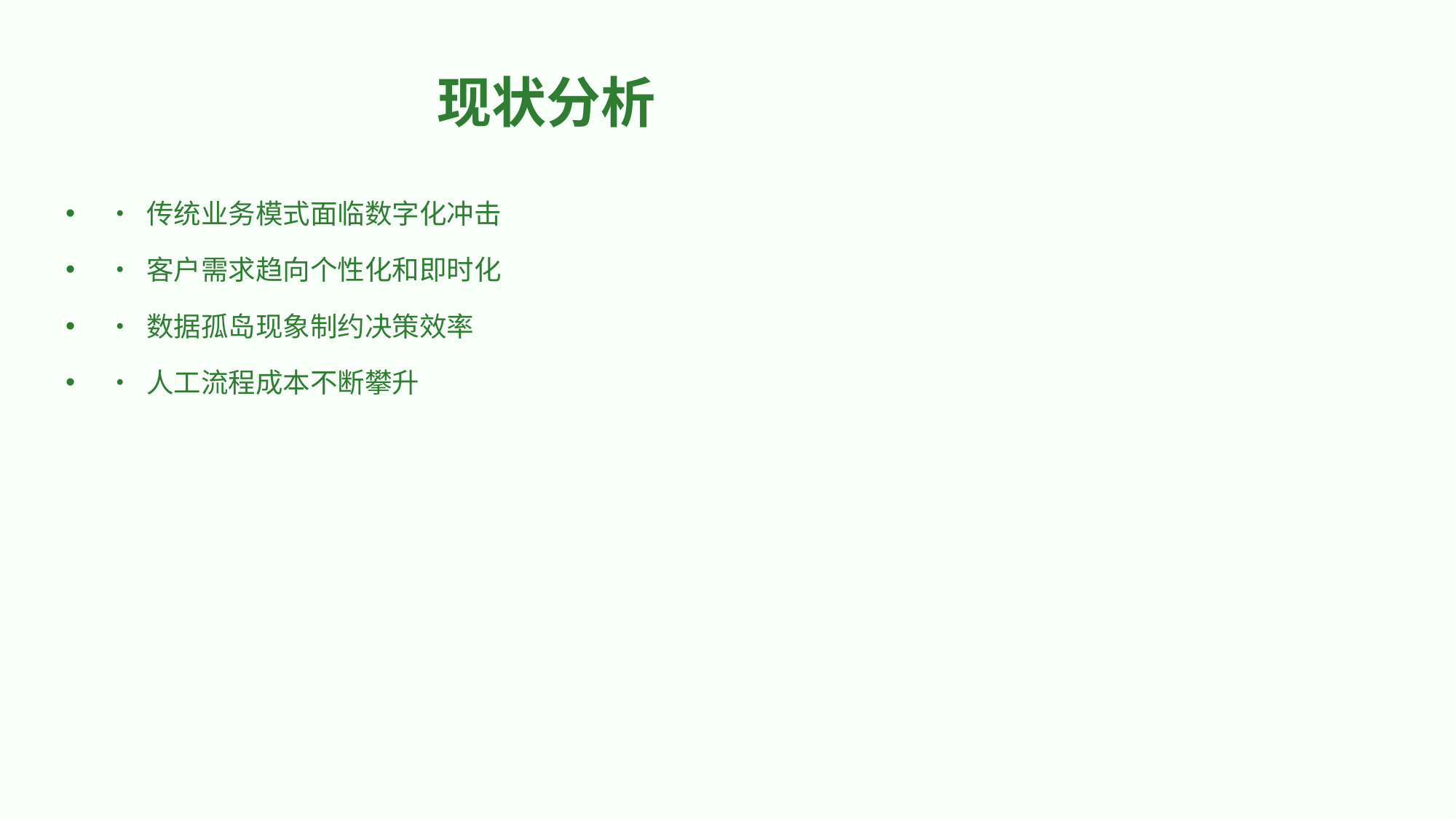

# 现状分析
• 传统业务模式面临数字化冲击
• 客户需求趋向个性化和即时化
• 数据孤岛现象制约决策效率
• 人工流程成本不断攀升